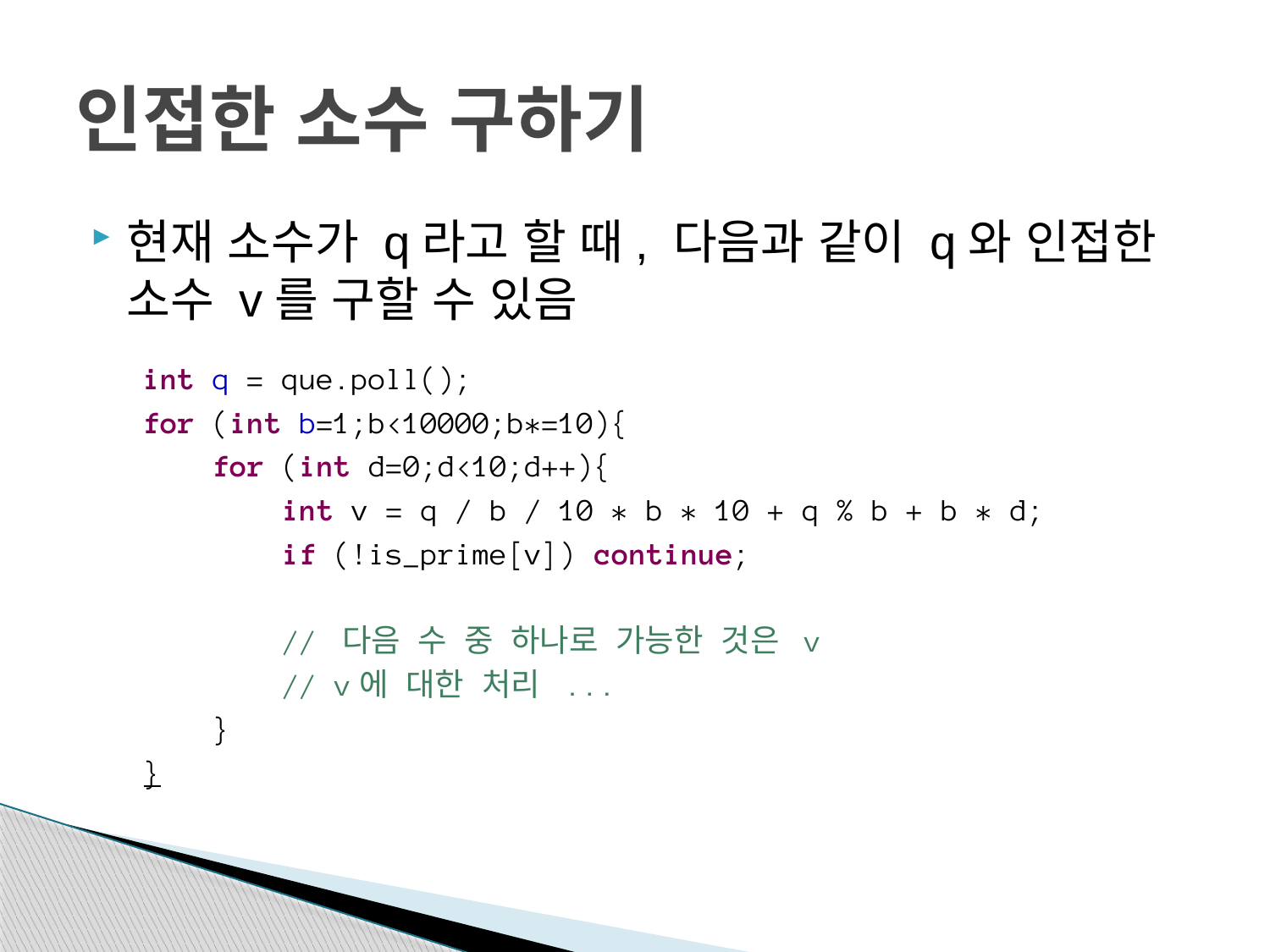

# 인접한 소수 구하기
현재 소수가 q라고 할 때, 다음과 같이 q와 인접한 소수 v를 구할 수 있음
int q = que.poll();
for (int b=1;b<10000;b*=10){
    for (int d=0;d<10;d++){
        int v = q / b / 10 * b * 10 + q % b + b * d;
        if (!is_prime[v]) continue;

        // 다음 수 중 하나로 가능한 것은 v
        // v에 대한 처리 ...
    }
}